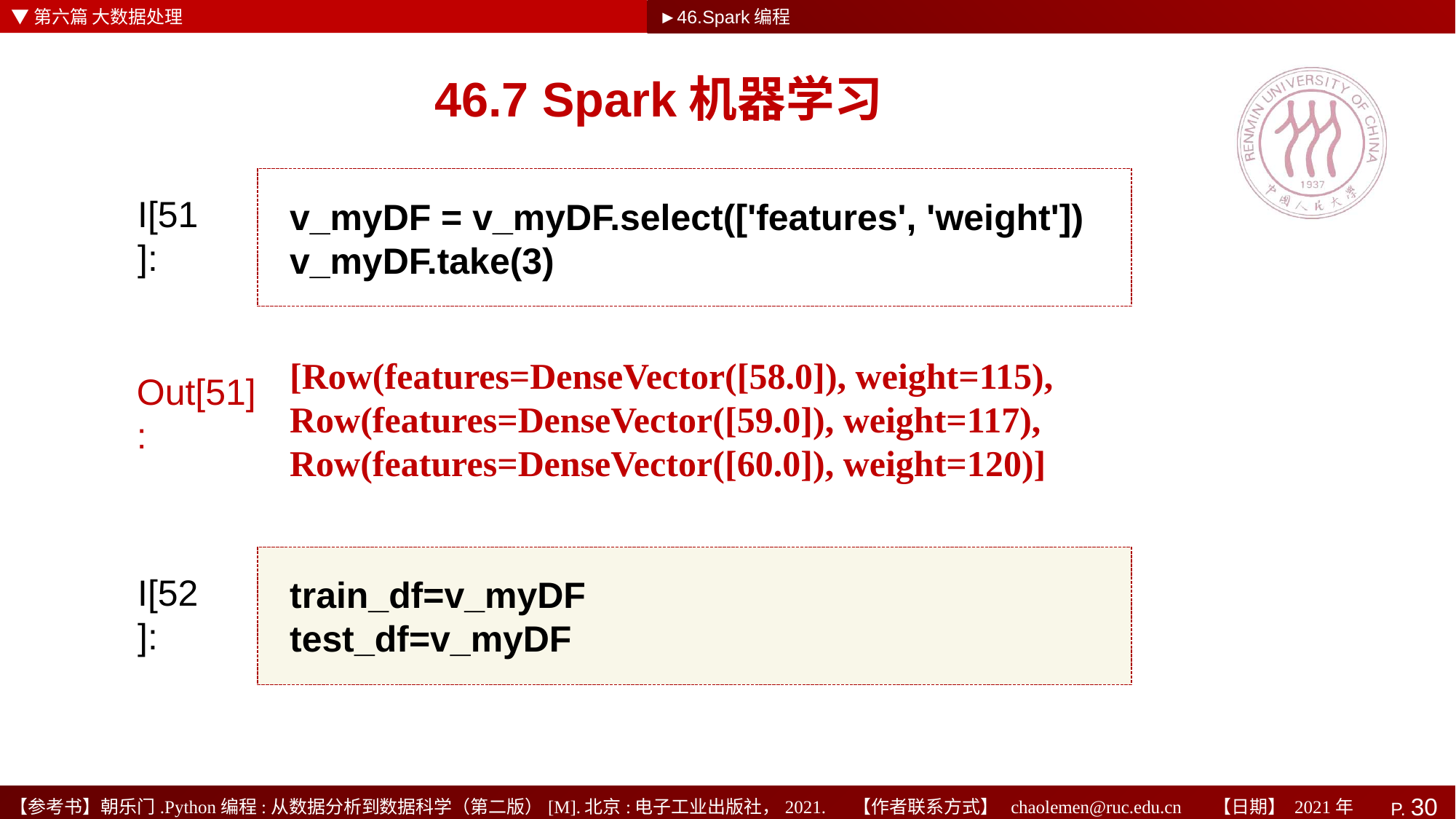

▼第六篇 大数据处理
►46.Spark编程
# 46.7 Spark机器学习
v_myDF = v_myDF.select(['features', 'weight'])
v_myDF.take(3)
I[51]:
[Row(features=DenseVector([58.0]), weight=115),
Row(features=DenseVector([59.0]), weight=117),
Row(features=DenseVector([60.0]), weight=120)]
Out[51]:
train_df=v_myDF
test_df=v_myDF
I[52]: